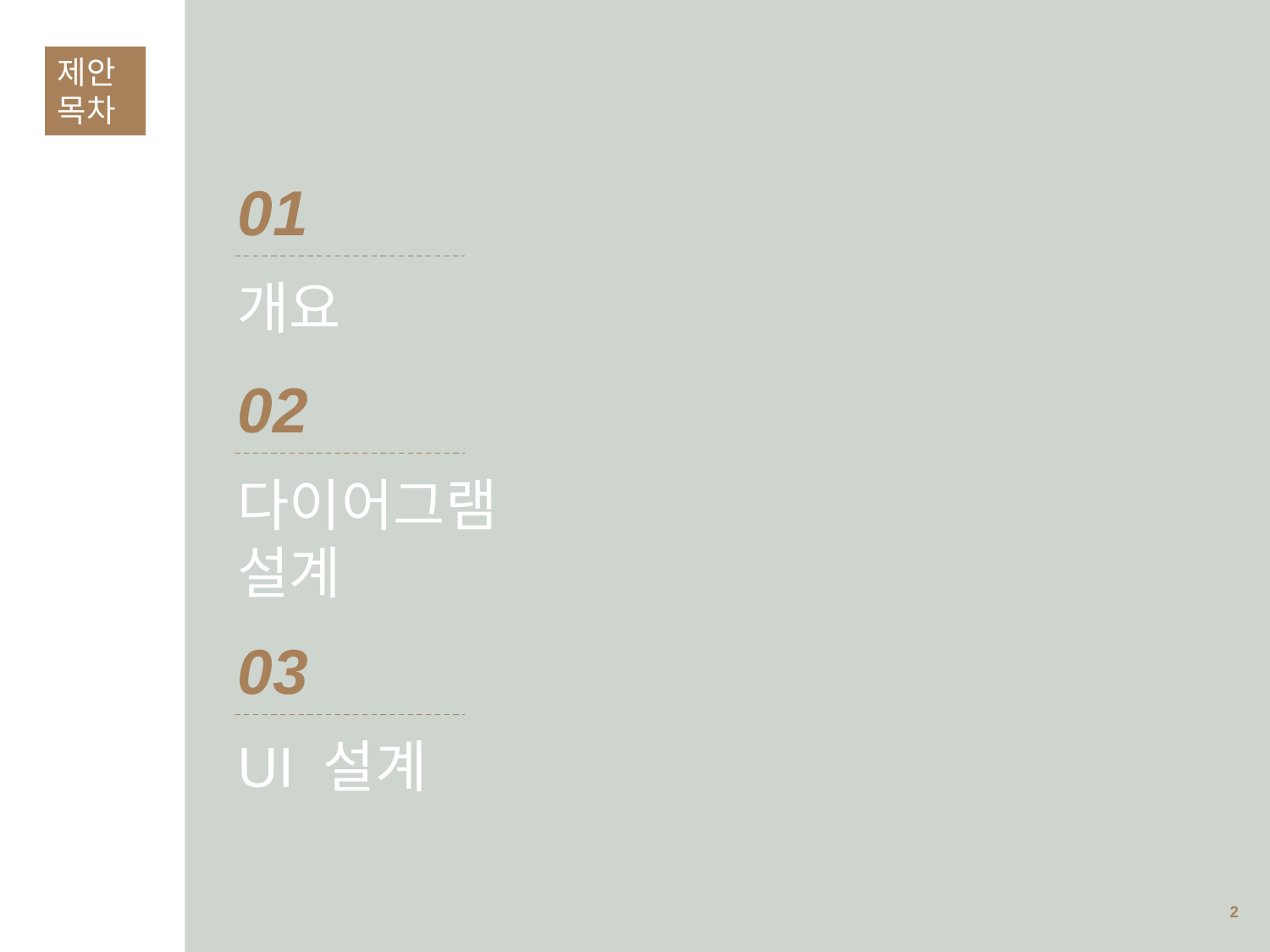

제안
목차
01
개요
02
다이어그램
설계
03
UI 설계
2